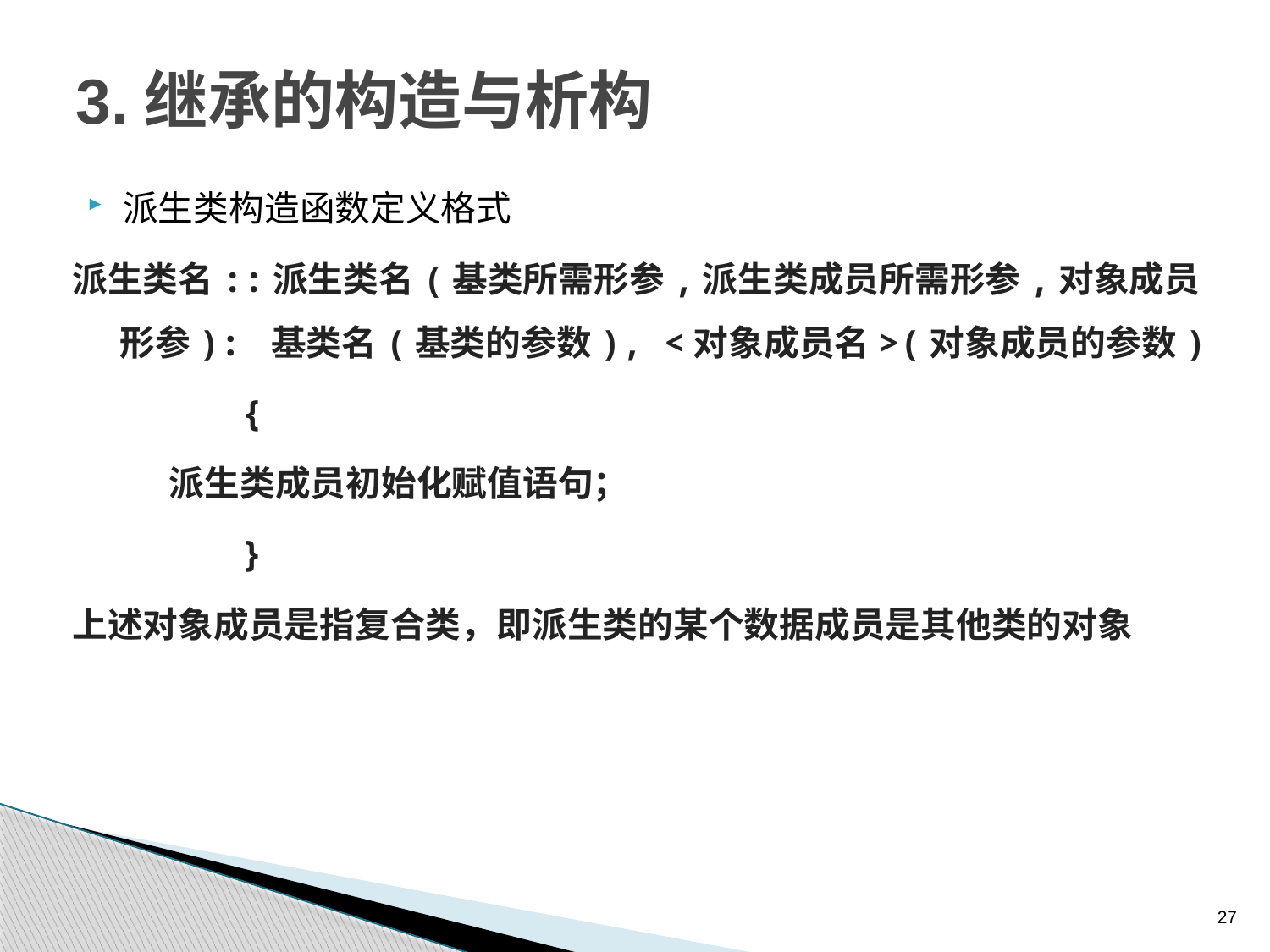

# 3.继承的构造与析构
派生类构造函数定义格式
派生类名::派生类名(基类所需形参,派生类成员所需形参,对象成员形参): 基类名(基类的参数), <对象成员名>(对象成员的参数)
        {
           派生类成员初始化赋值语句；
        }
上述对象成员是指复合类，即派生类的某个数据成员是其他类的对象

27